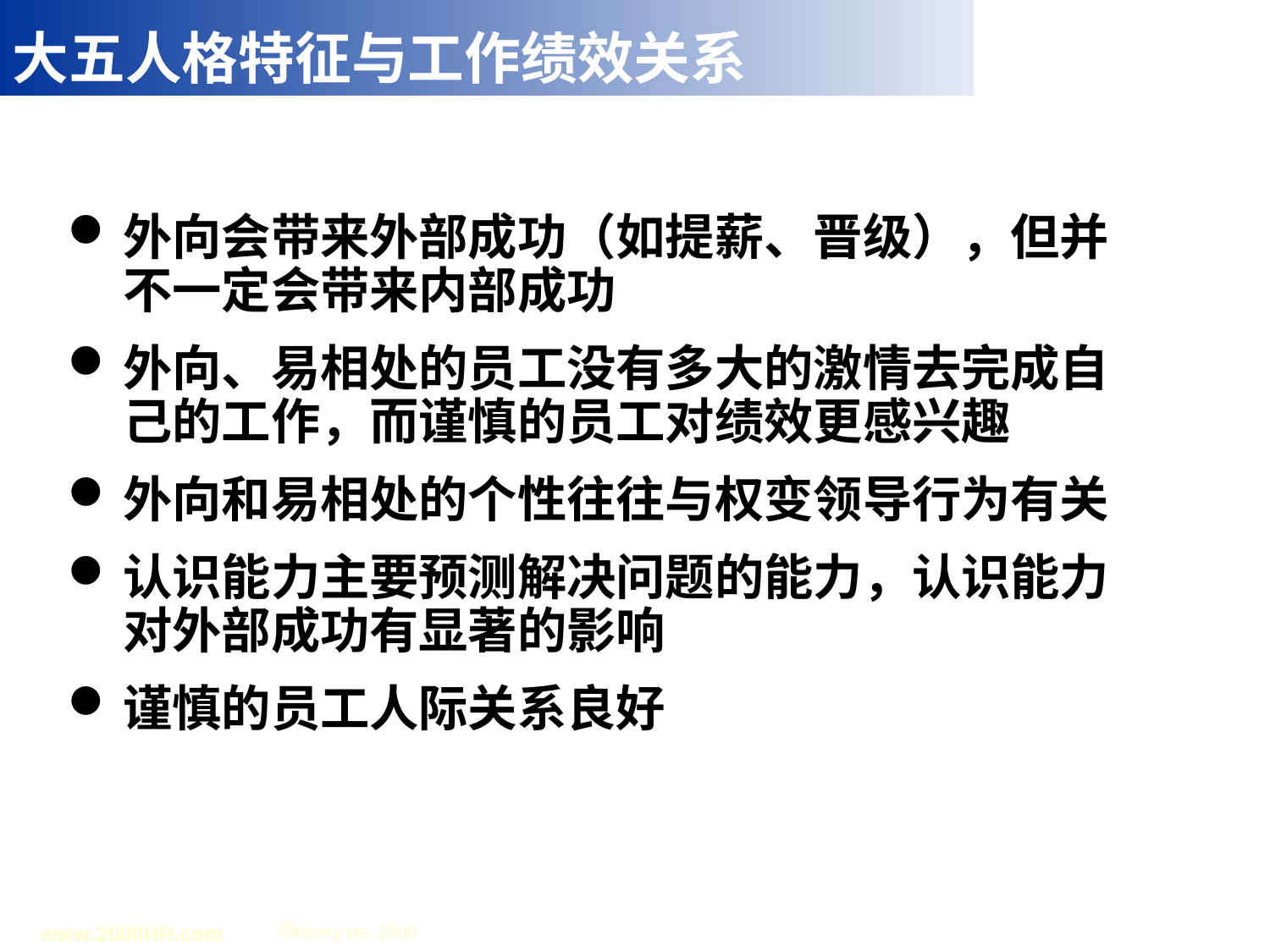

# 大五人格特征与工作绩效关系
外向会带来外部成功（如提薪、晋级），但并不一定会带来内部成功
外向、易相处的员工没有多大的激情去完成自己的工作，而谨慎的员工对绩效更感兴趣
外向和易相处的个性往往与权变领导行为有关
认识能力主要预测解决问题的能力，认识能力对外部成功有显著的影响
谨慎的员工人际关系良好